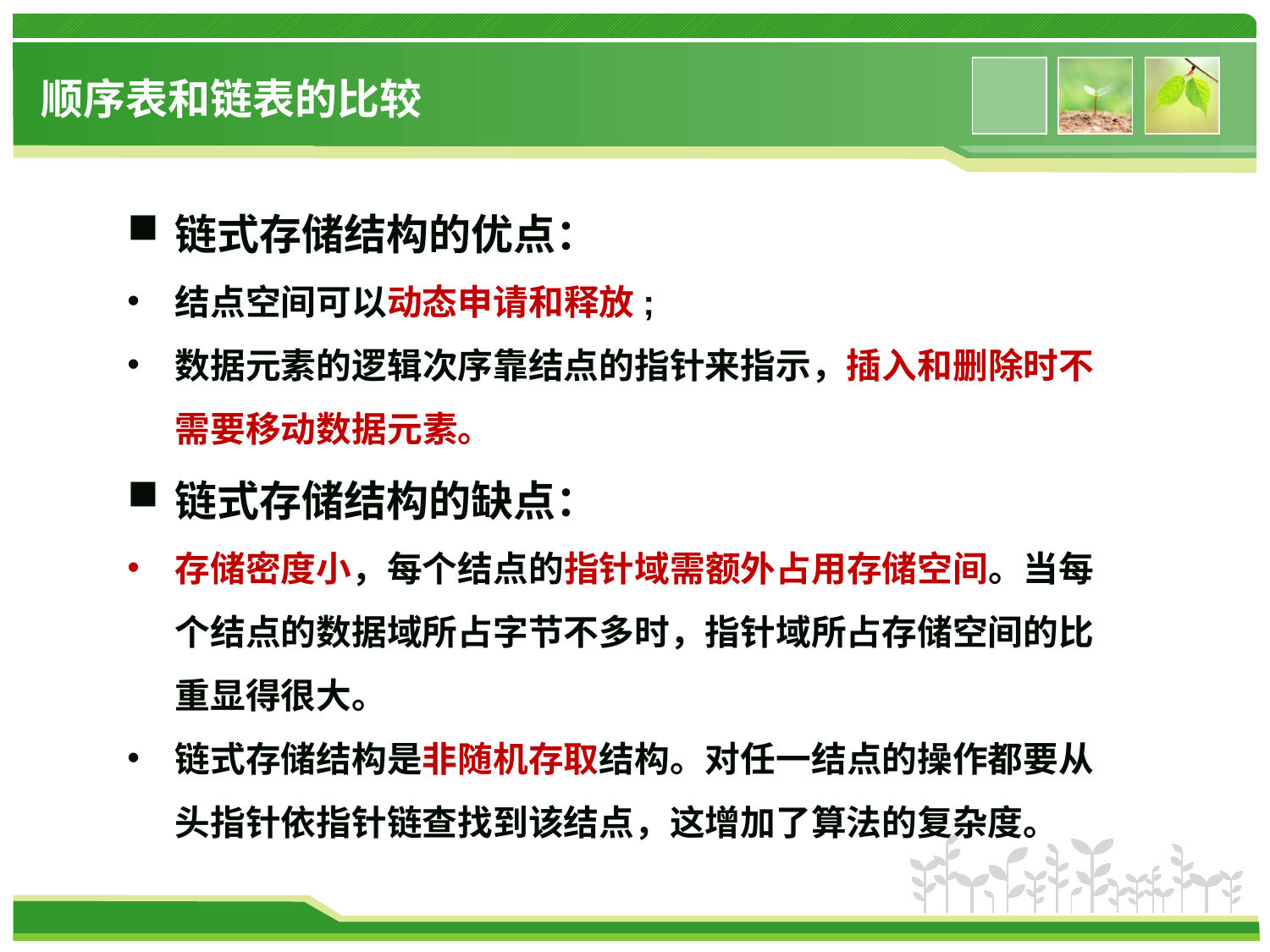

顺序表和链表的比较
链式存储结构的优点：
结点空间可以动态申请和释放;
数据元素的逻辑次序靠结点的指针来指示，插入和删除时不需要移动数据元素。
链式存储结构的缺点：
存储密度小，每个结点的指针域需额外占用存储空间。当每个结点的数据域所占字节不多时，指针域所占存储空间的比重显得很大。
链式存储结构是非随机存取结构。对任一结点的操作都要从头指针依指针链查找到该结点，这增加了算法的复杂度。